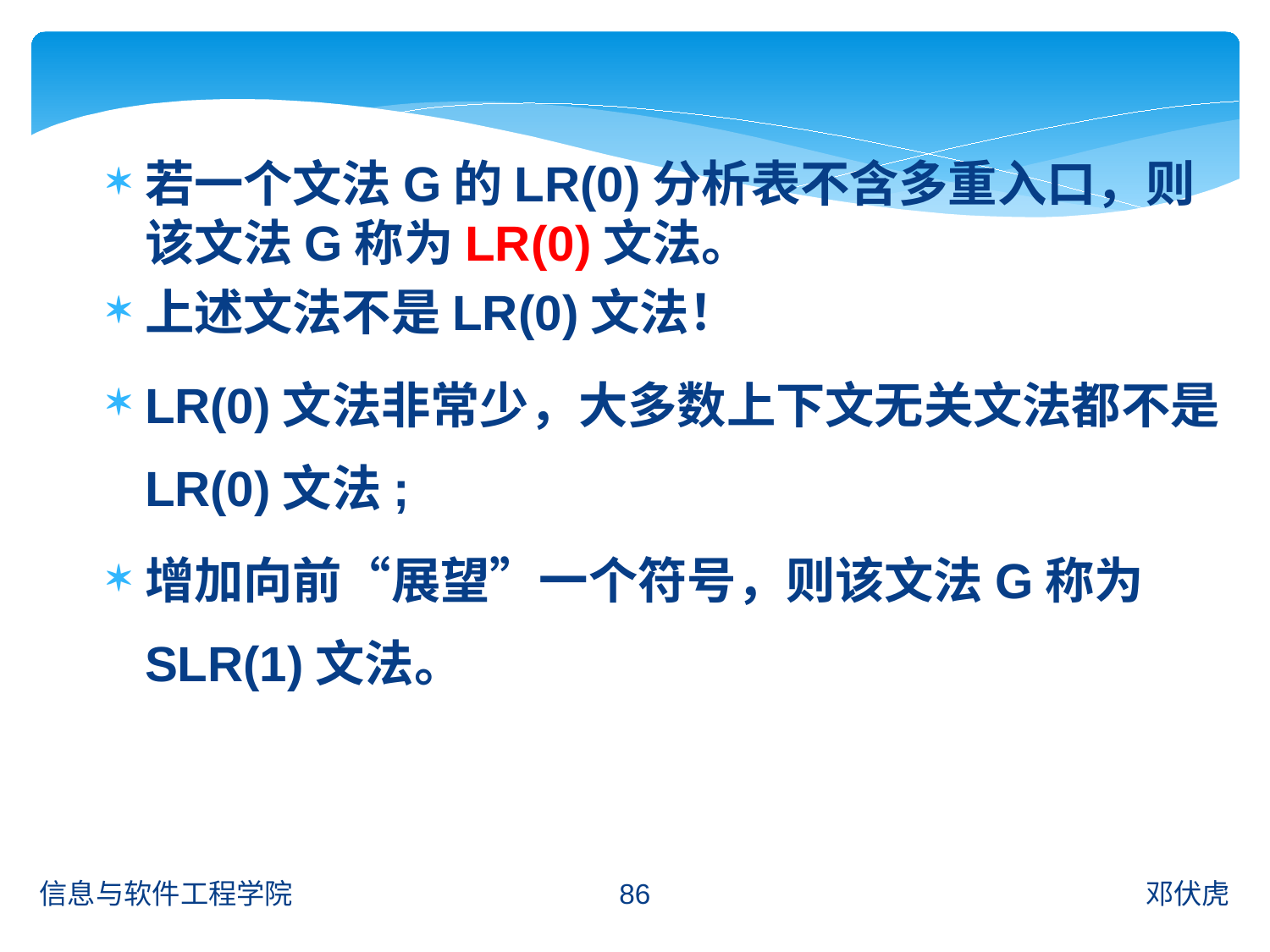

若一个文法G的LR(0)分析表不含多重入口，则该文法G称为LR(0)文法。
上述文法不是LR(0)文法！
LR(0)文法非常少，大多数上下文无关文法都不是LR(0)文法;
增加向前“展望”一个符号，则该文法G称为SLR(1)文法。
信息与软件工程学院
86
邓伏虎